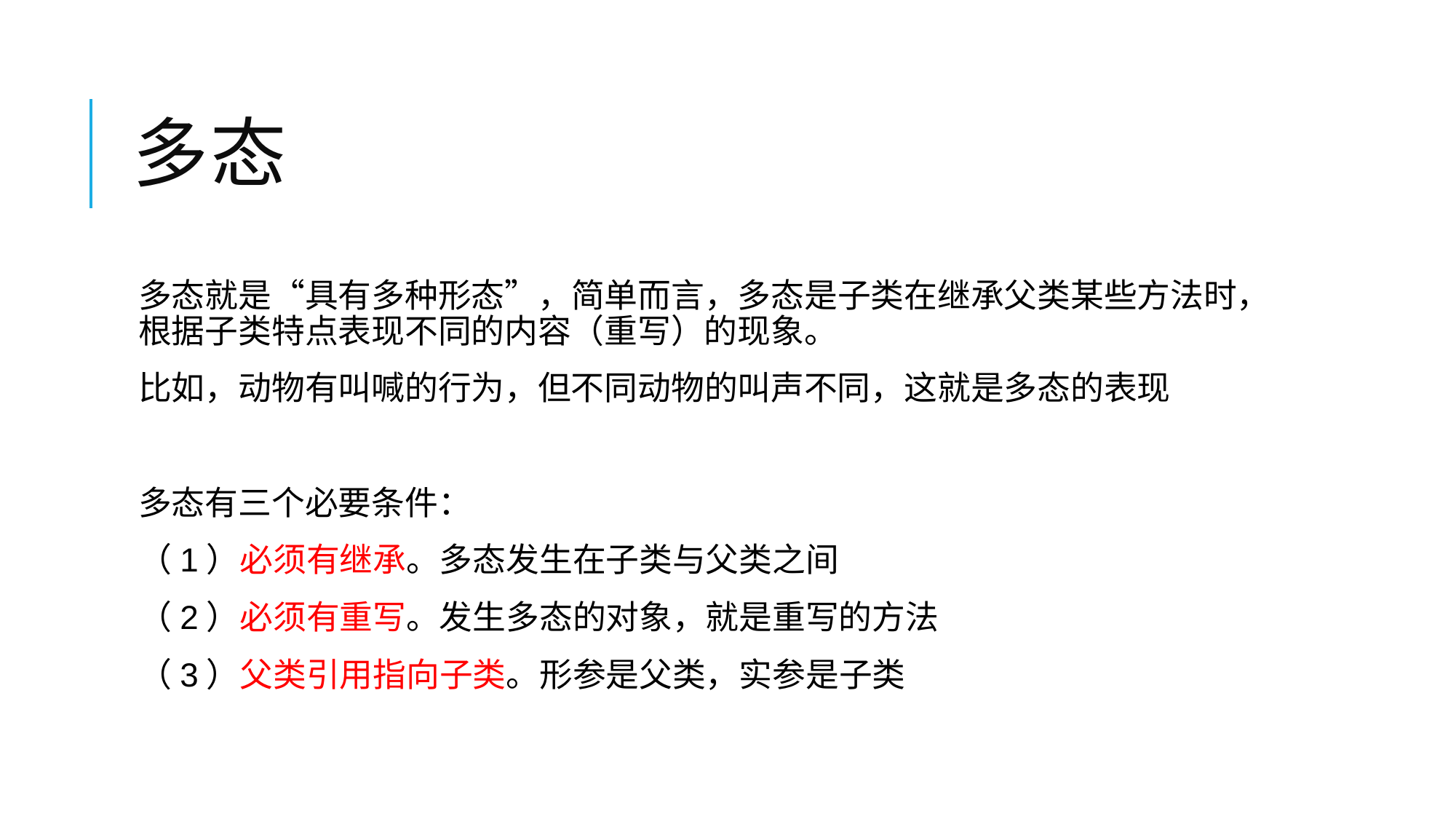

# 多态
多态就是“具有多种形态”，简单而言，多态是子类在继承父类某些方法时，根据子类特点表现不同的内容（重写）的现象。
比如，动物有叫喊的行为，但不同动物的叫声不同，这就是多态的表现

多态有三个必要条件：
（1）必须有继承。多态发生在子类与父类之间
（2）必须有重写。发生多态的对象，就是重写的方法
（3）父类引用指向子类。形参是父类，实参是子类